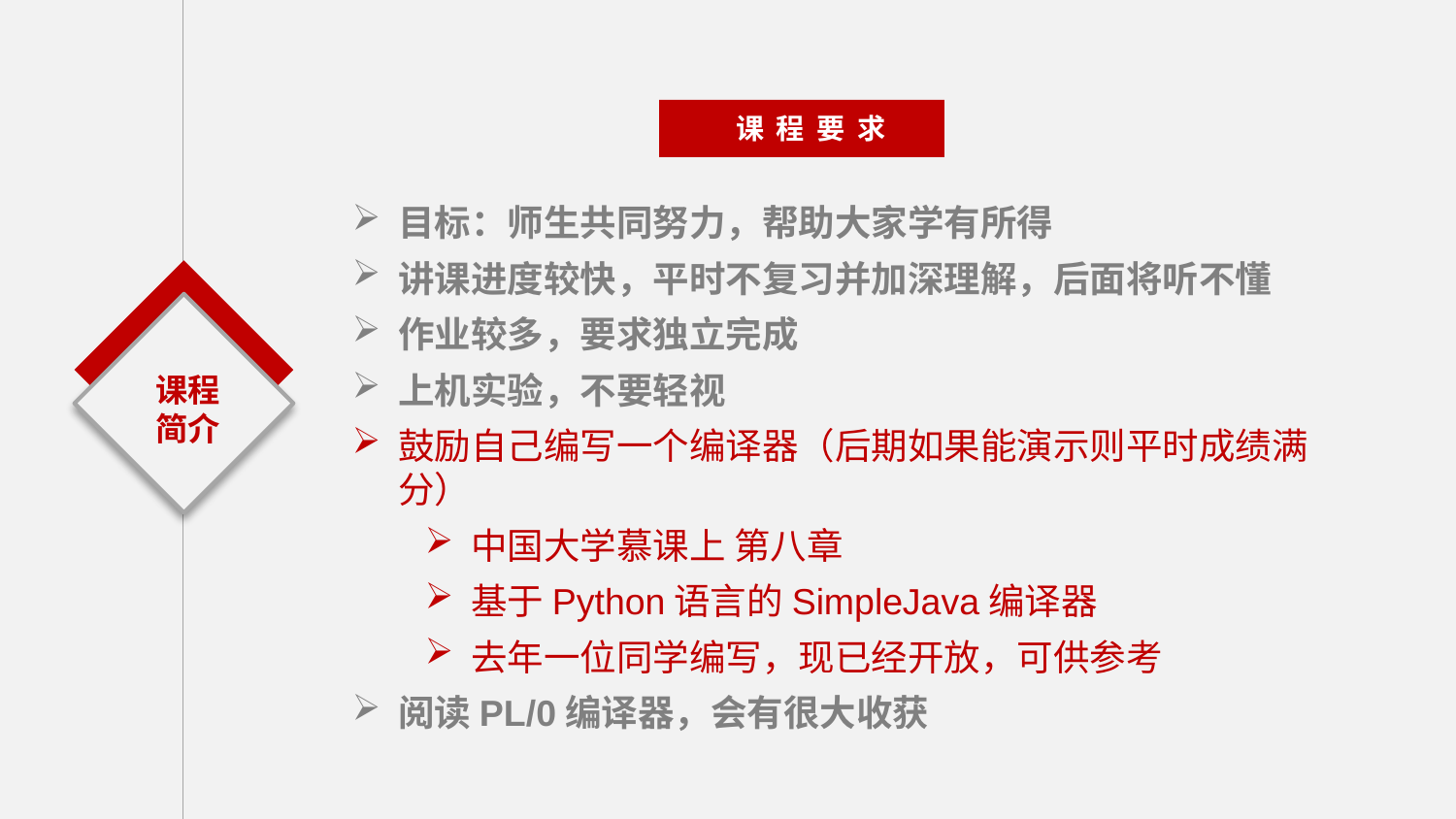

课程要求
目标：师生共同努力，帮助大家学有所得
讲课进度较快，平时不复习并加深理解，后面将听不懂
作业较多，要求独立完成
上机实验，不要轻视
鼓励自己编写一个编译器（后期如果能演示则平时成绩满分）
中国大学慕课上 第八章
基于Python语言的SimpleJava编译器
去年一位同学编写，现已经开放，可供参考
阅读PL/0编译器，会有很大收获

课程
简介